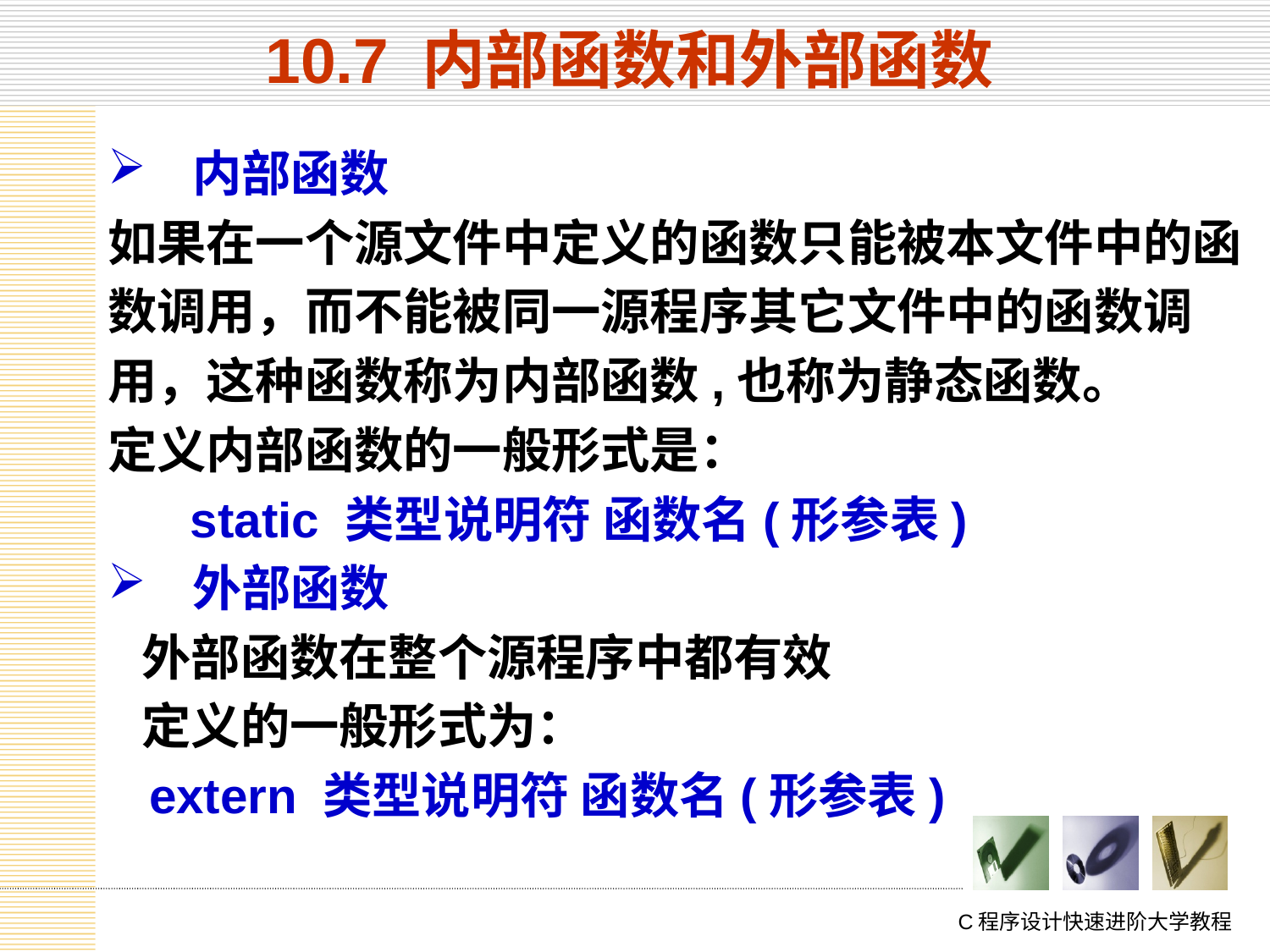

# 10.7 内部函数和外部函数
内部函数
如果在一个源文件中定义的函数只能被本文件中的函
数调用，而不能被同一源程序其它文件中的函数调
用，这种函数称为内部函数,也称为静态函数。
定义内部函数的一般形式是：
      static 类型说明符 函数名(形参表)
外部函数
  外部函数在整个源程序中都有效
  定义的一般形式为：
   extern 类型说明符 函数名(形参表)

85
C程序设计快速进阶大学教程